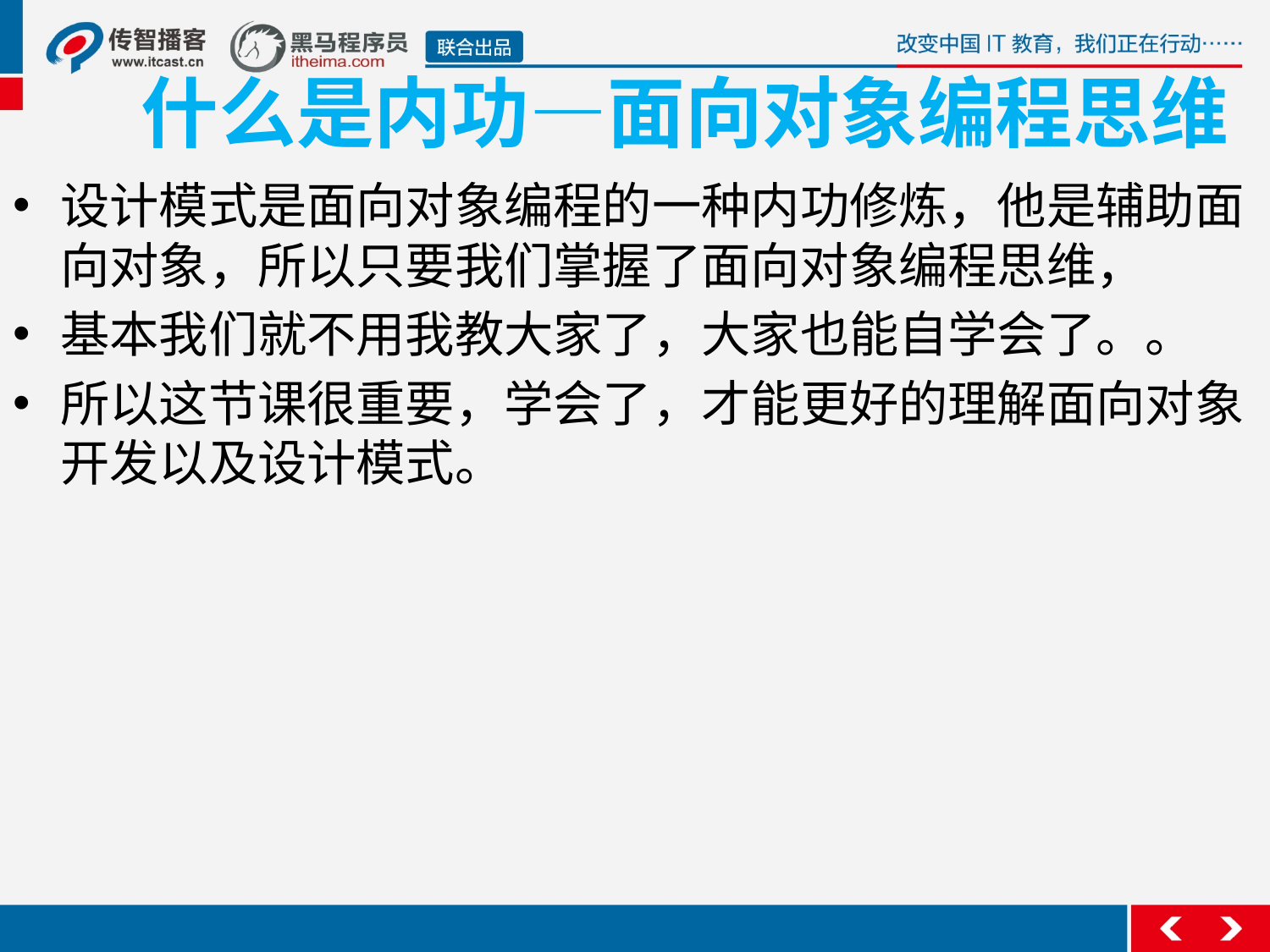

# 什么是内功—面向对象编程思维
设计模式是面向对象编程的一种内功修炼，他是辅助面向对象，所以只要我们掌握了面向对象编程思维，
基本我们就不用我教大家了，大家也能自学会了。。
所以这节课很重要，学会了，才能更好的理解面向对象开发以及设计模式。